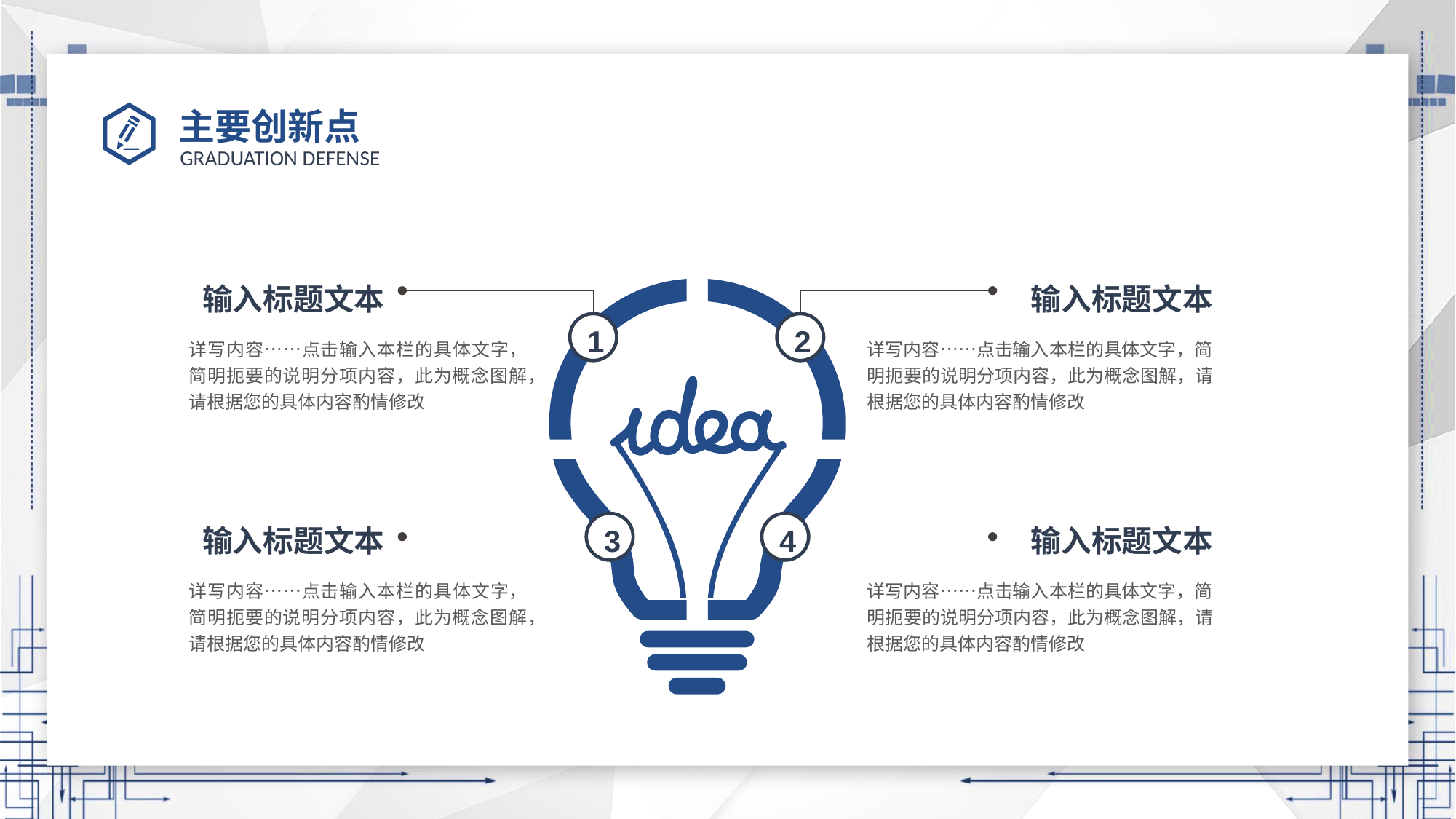

# 主要创新点
输入标题文本
输入标题文本

1
2
详写内容……点击输入本栏的具体文字，简明扼要的说明分项内容，此为概念图解，请根据您的具体内容酌情修改
详写内容……点击输入本栏的具体文字，简明扼要的说明分项内容，此为概念图解，请根据您的具体内容酌情修改

3
4
输入标题文本
输入标题文本
详写内容……点击输入本栏的具体文字，简明扼要的说明分项内容，此为概念图解，请根据您的具体内容酌情修改
详写内容……点击输入本栏的具体文字，简明扼要的说明分项内容，此为概念图解，请根据您的具体内容酌情修改